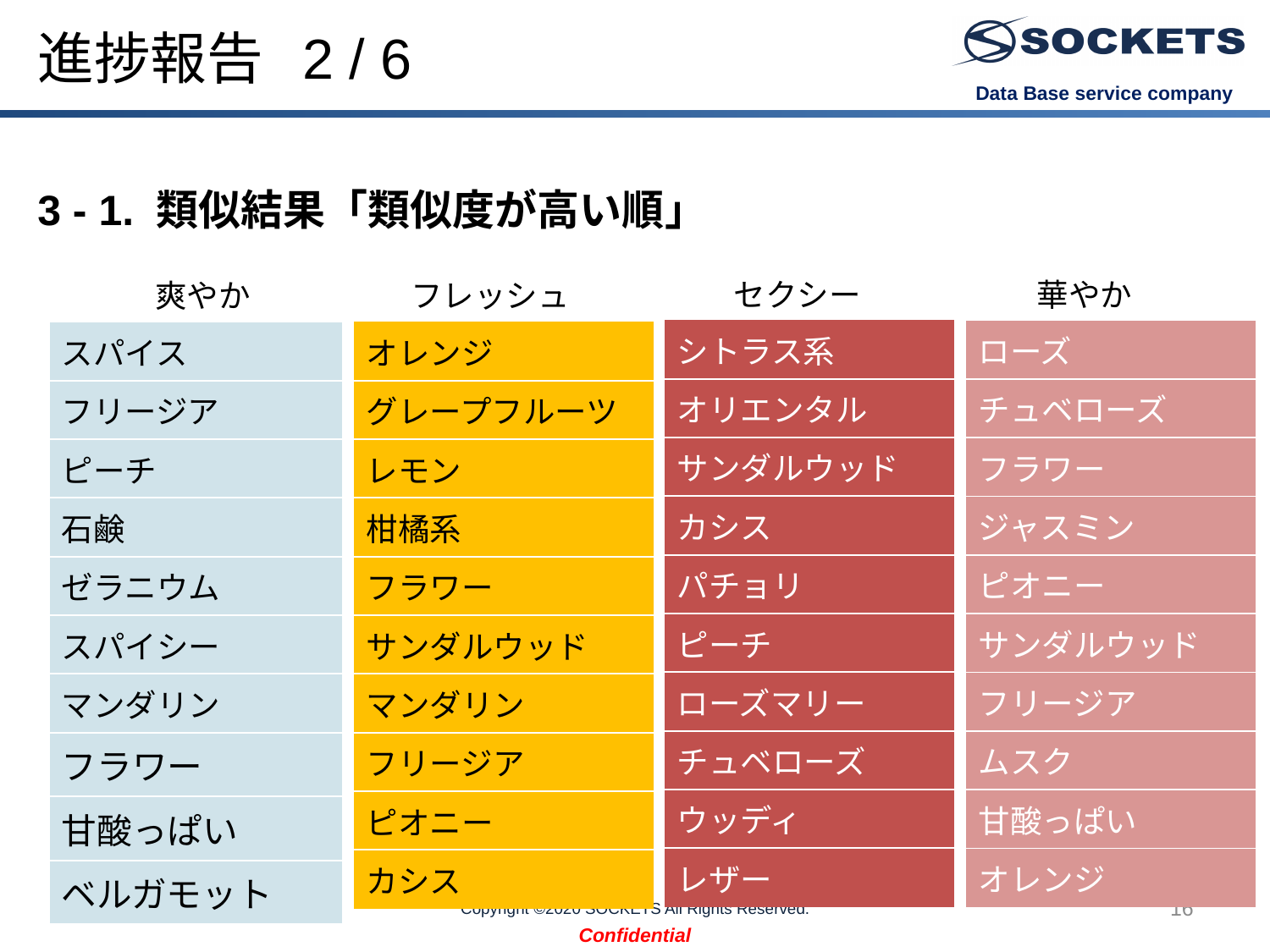

# 進捗報告  2 / 6

3 - 1. 類似結果「類似度が高い順」
華やか
セクシー
フレッシュ
爽やか
| シトラス系 |
| --- |
| オリエンタル |
| サンダルウッド |
| カシス |
| パチョリ |
| ピーチ |
| ローズマリー |
| チュベローズ |
| ウッディ |
| レザー |
| ローズ |
| --- |
| チュベローズ |
| フラワー |
| ジャスミン |
| ピオニー |
| サンダルウッド |
| フリージア |
| ムスク |
| 甘酸っぱい |
| オレンジ |
| スパイス |
| --- |
| フリージア |
| ピーチ |
| 石鹸 |
| ゼラニウム |
| スパイシー |
| マンダリン |
| フラワー |
| 甘酸っぱい |
| ベルガモット |
| オレンジ |
| --- |
| グレープフルーツ |
| レモン |
| 柑橘系 |
| フラワー |
| サンダルウッド |
| マンダリン |
| フリージア |
| ピオニー |
| カシス |
2020/9/10
Copyright ©2020 SOCKETS All Rights Reserved.
16